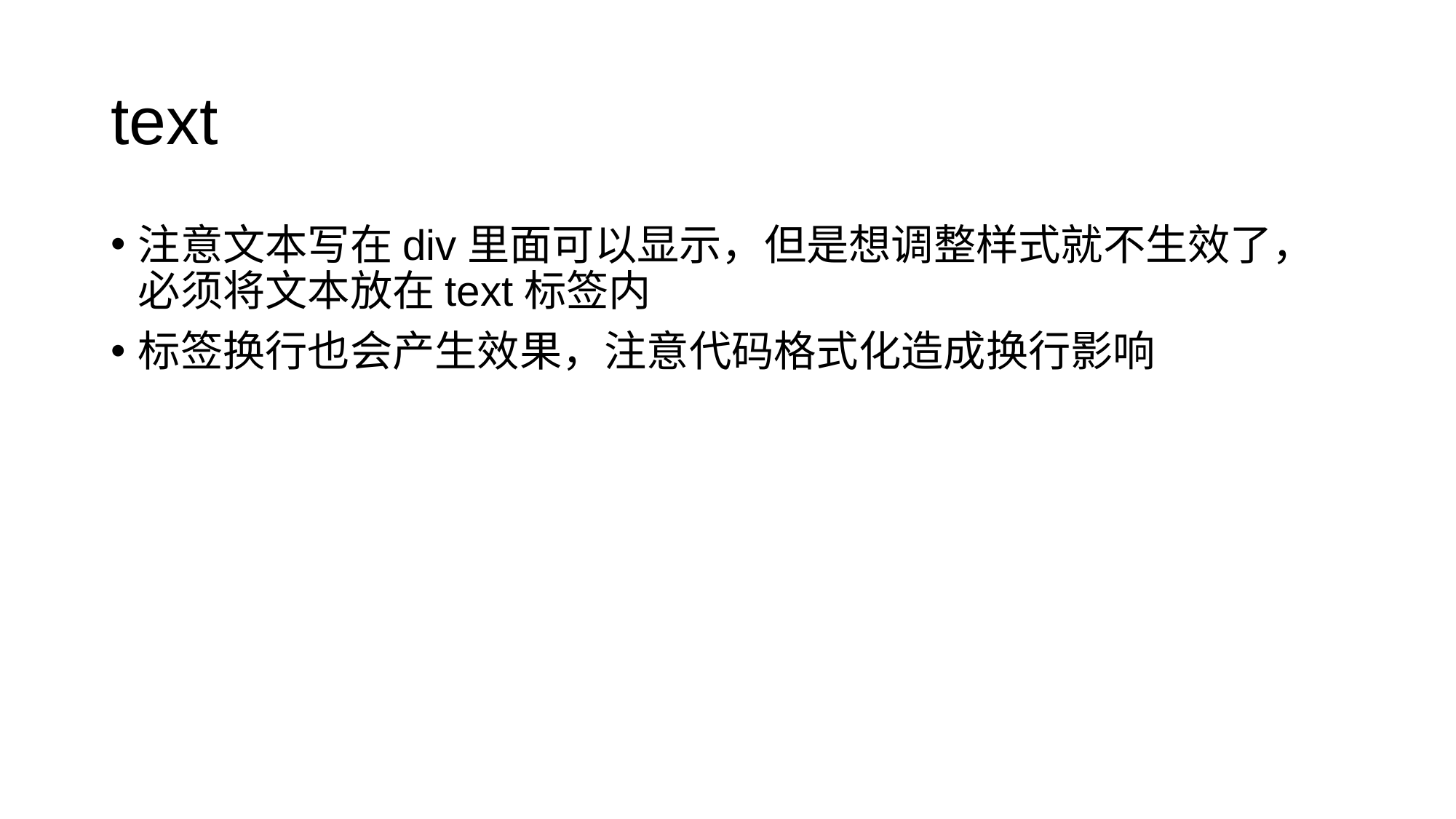

# text
注意文本写在div里面可以显示，但是想调整样式就不生效了，必须将文本放在text标签内
标签换行也会产生效果，注意代码格式化造成换行影响